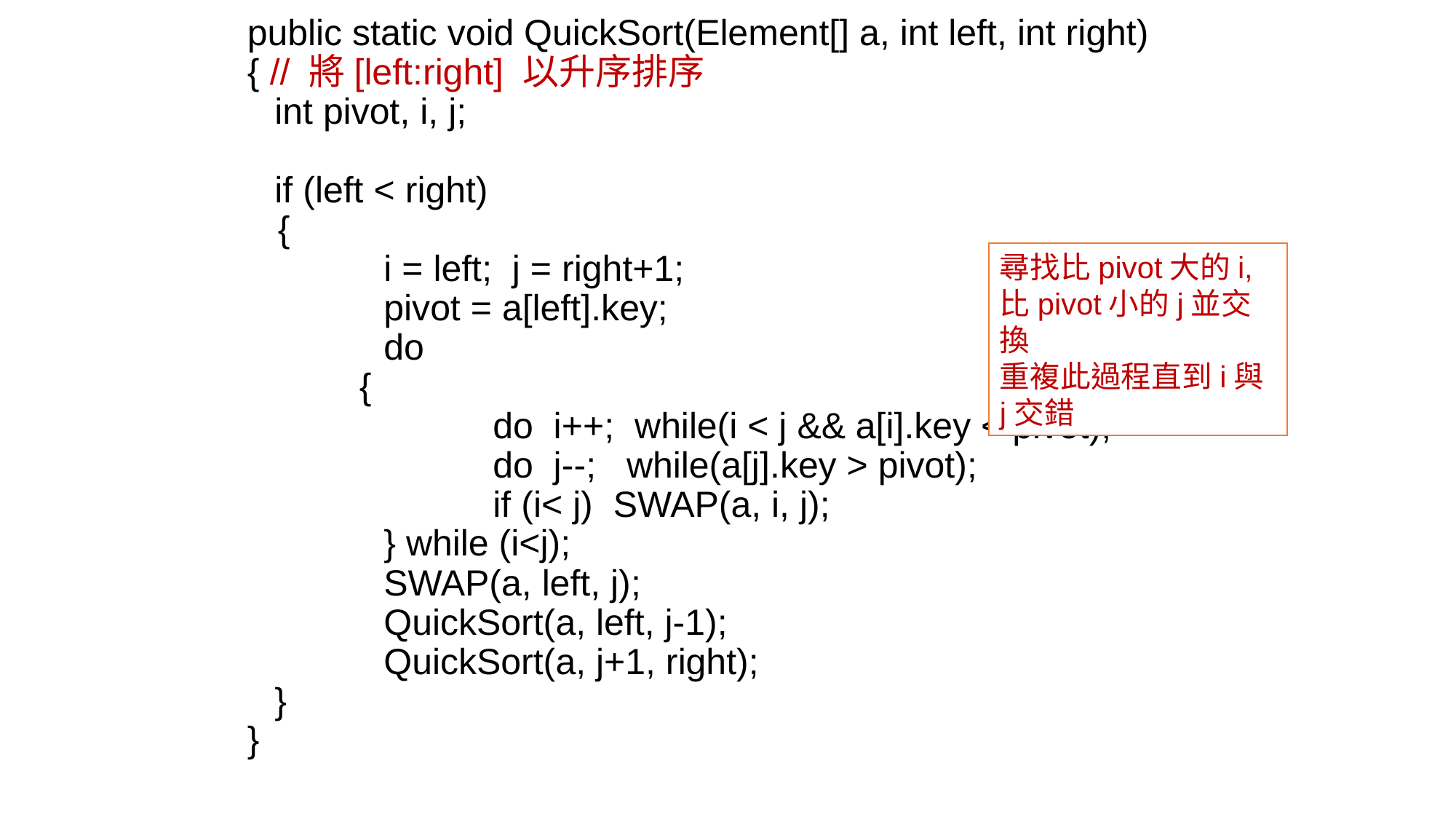

public static void QuickSort(Element[] a, int left, int right)
{ // 將[left:right] 以升序排序
	int pivot, i, j;

	if (left < right)
   {
		i = left;  j = right+1;
		pivot = a[left].key;
		do
           {
			do  i++;  while(i < j && a[i].key < pivot);
			do  j--;   while(a[j].key > pivot);
			if (i< j)  SWAP(a, i, j);
		} while (i<j);
		SWAP(a, left, j);
		QuickSort(a, left, j-1);
		QuickSort(a, j+1, right);
	}
}
尋找比pivot大的i,比pivot小的j並交換
重複此過程直到i與j交錯